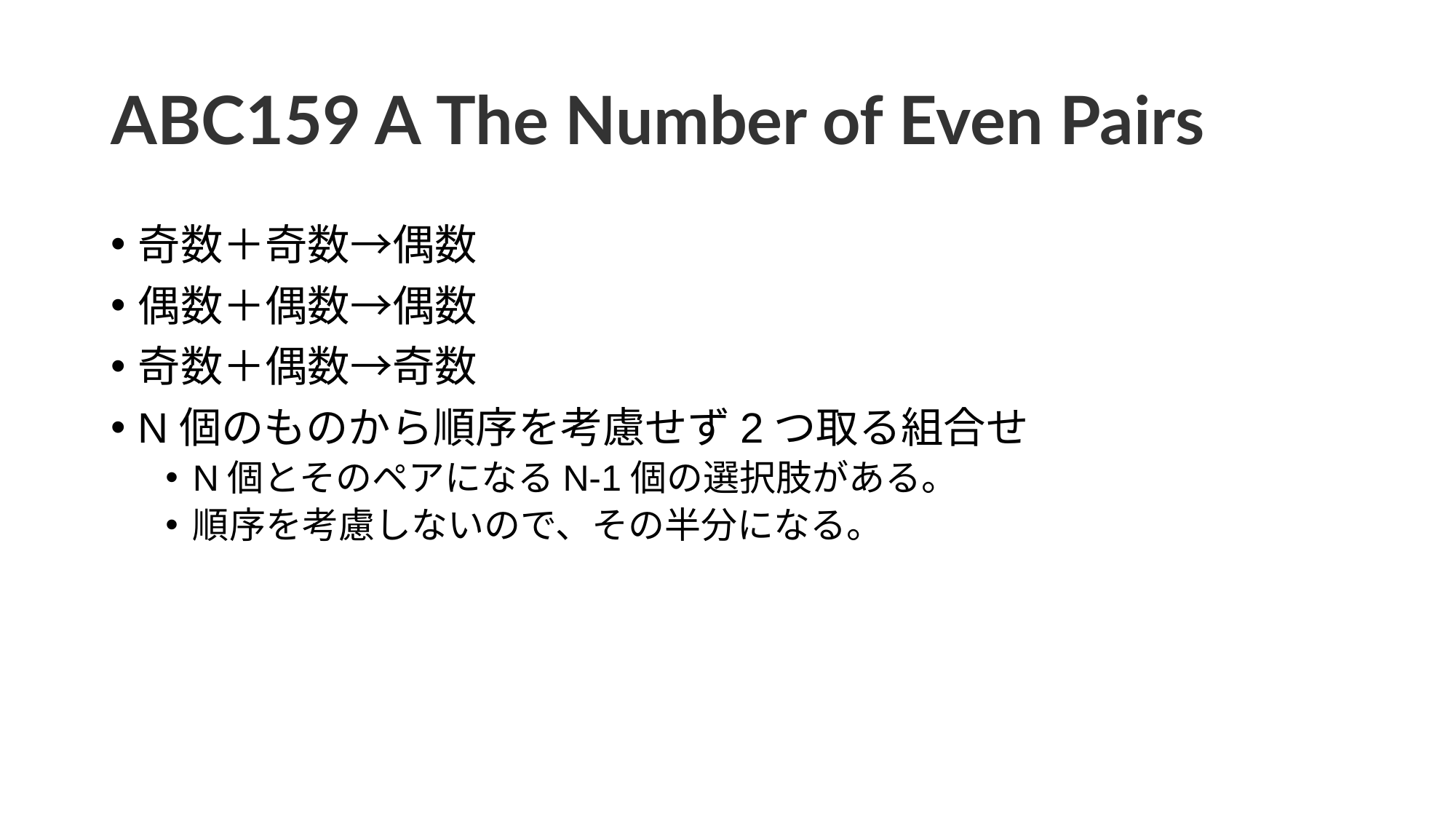

# ABC159 A The Number of Even Pairs
奇数＋奇数→偶数
偶数＋偶数→偶数
奇数＋偶数→奇数
N個のものから順序を考慮せず2つ取る組合せ
N個とそのペアになるN-1個の選択肢がある。
順序を考慮しないので、その半分になる。